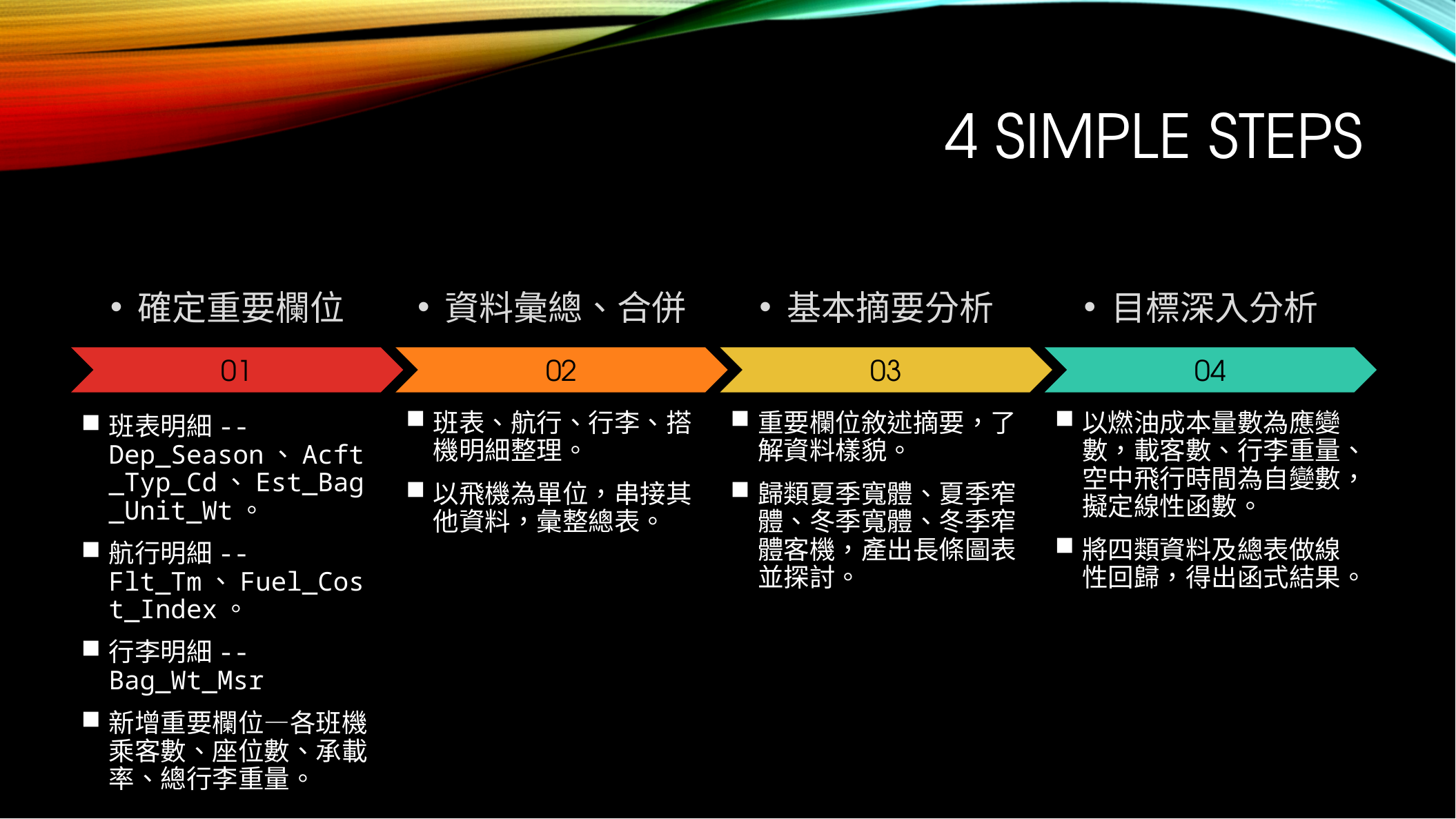

# 4 Simple Steps
確定重要欄位
資料彙總、合併
基本摘要分析
目標深入分析
班表、航行、行李、搭機明細整理。
以飛機為單位，串接其他資料，彙整總表。
重要欄位敘述摘要，了解資料樣貌。
歸類夏季寬體、夏季窄體、冬季寬體、冬季窄體客機，產出長條圖表並探討。
以燃油成本量數為應變數，載客數、行李重量、空中飛行時間為自變數，擬定線性函數。
將四類資料及總表做線性回歸，得出函式結果。

班表明細--Dep_Season、Acft_Typ_Cd、Est_Bag_Unit_Wt。
航行明細--Flt_Tm、Fuel_Cost_Index。
行李明細--Bag_Wt_Msr
新增重要欄位—各班機乘客數、座位數、承載率、總行李重量。